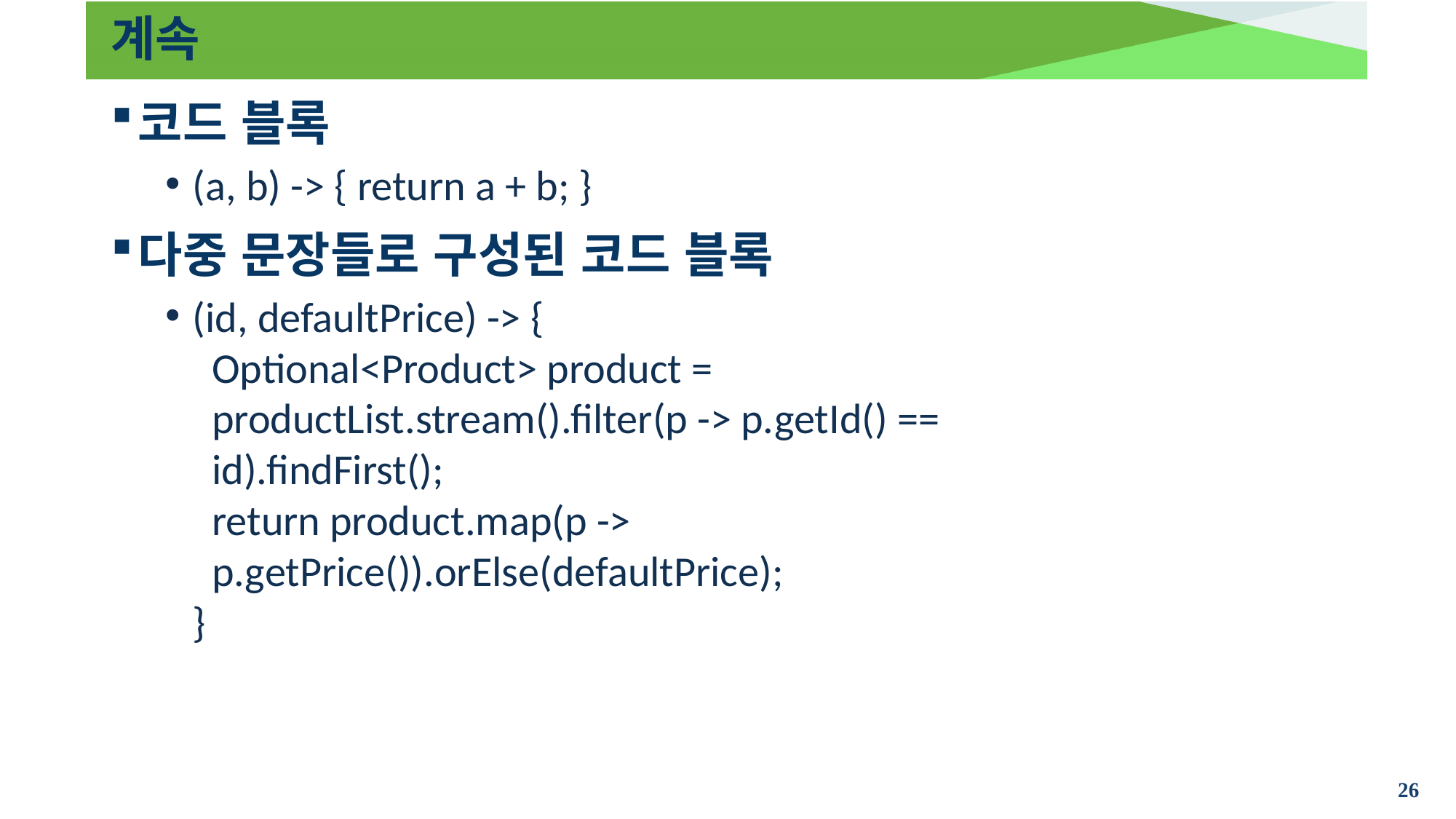

# 계속
코드 블록
(a, b) -> { return a + b; }
다중 문장들로 구성된 코드 블록
(id, defaultPrice) -> {
  Optional<Product> product =
  productList.stream().filter(p -> p.getId() ==
  id).findFirst();
  return product.map(p ->
  p.getPrice()).orElse(defaultPrice);
}

26